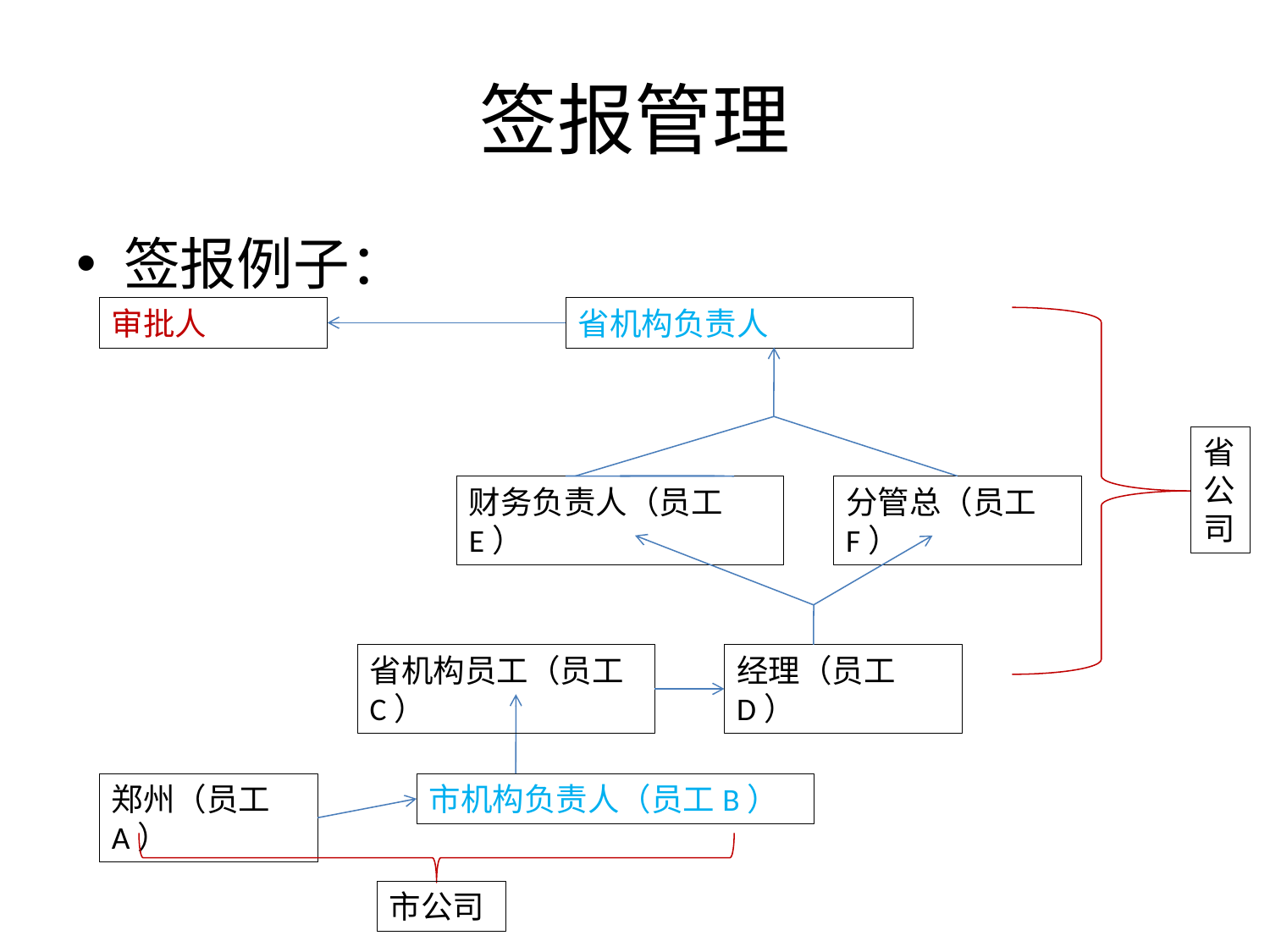

# 签报管理
签报例子：
省机构负责人
审批人

省公司
财务负责人（员工E）
分管总（员工F）

省机构员工（员工C）
经理（员工D）
郑州（员工A）
市机构负责人（员工B）
市公司